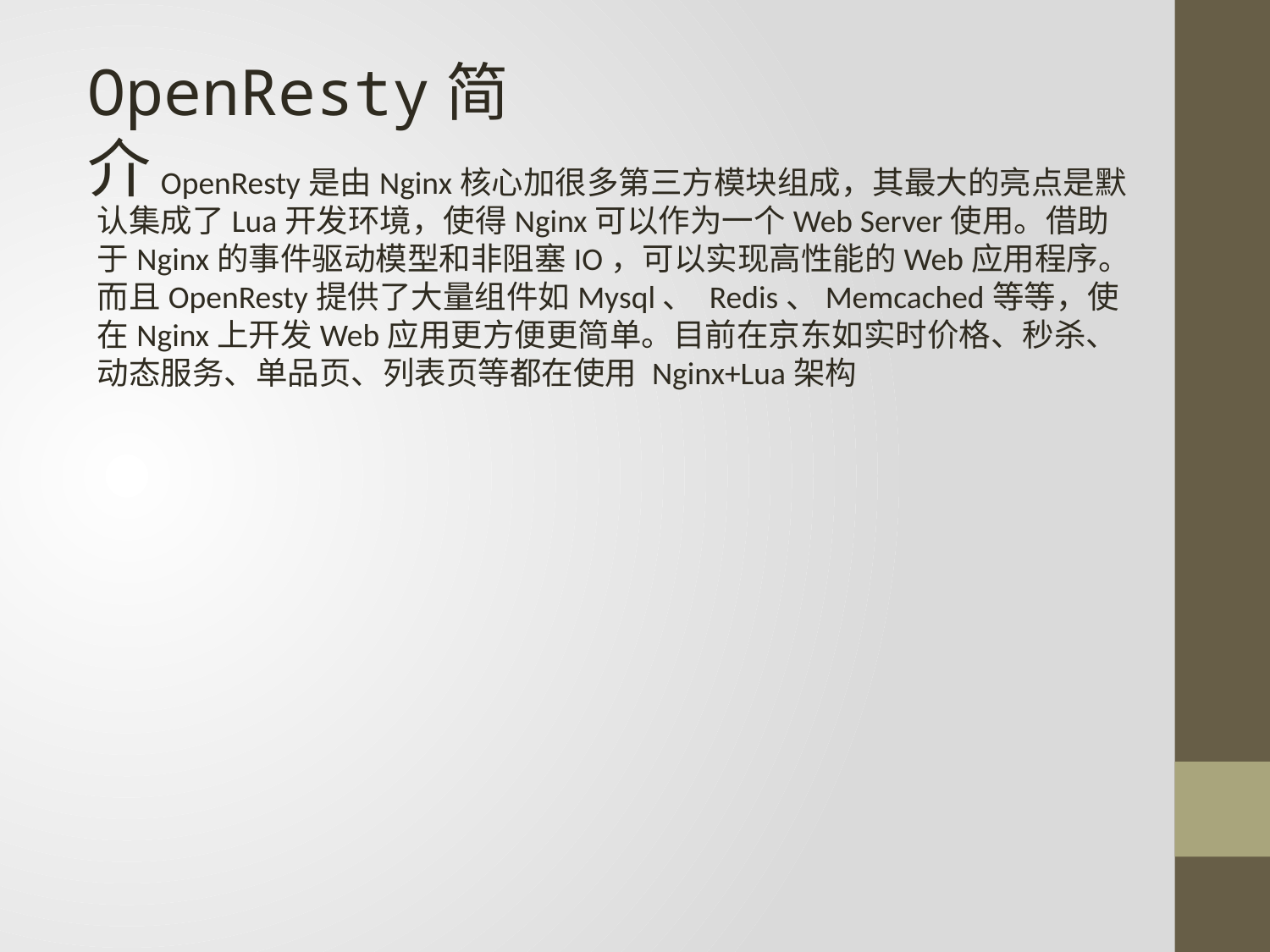

OpenResty简介
OpenResty是由Nginx核心加很多第三方模块组成，其最大的亮点是默认集成了Lua开发环境，使得Nginx可以作为一个Web Server使用。借助于Nginx的事件驱动模型和非阻塞IO，可以实现高性能的Web应用程序。而且OpenResty提供了大量组件如Mysql、 Redis、Memcached等等，使在Nginx上开发Web应用更方便更简单。目前在京东如实时价格、秒杀、动态服务、单品页、列表页等都在使用 Nginx+Lua架构